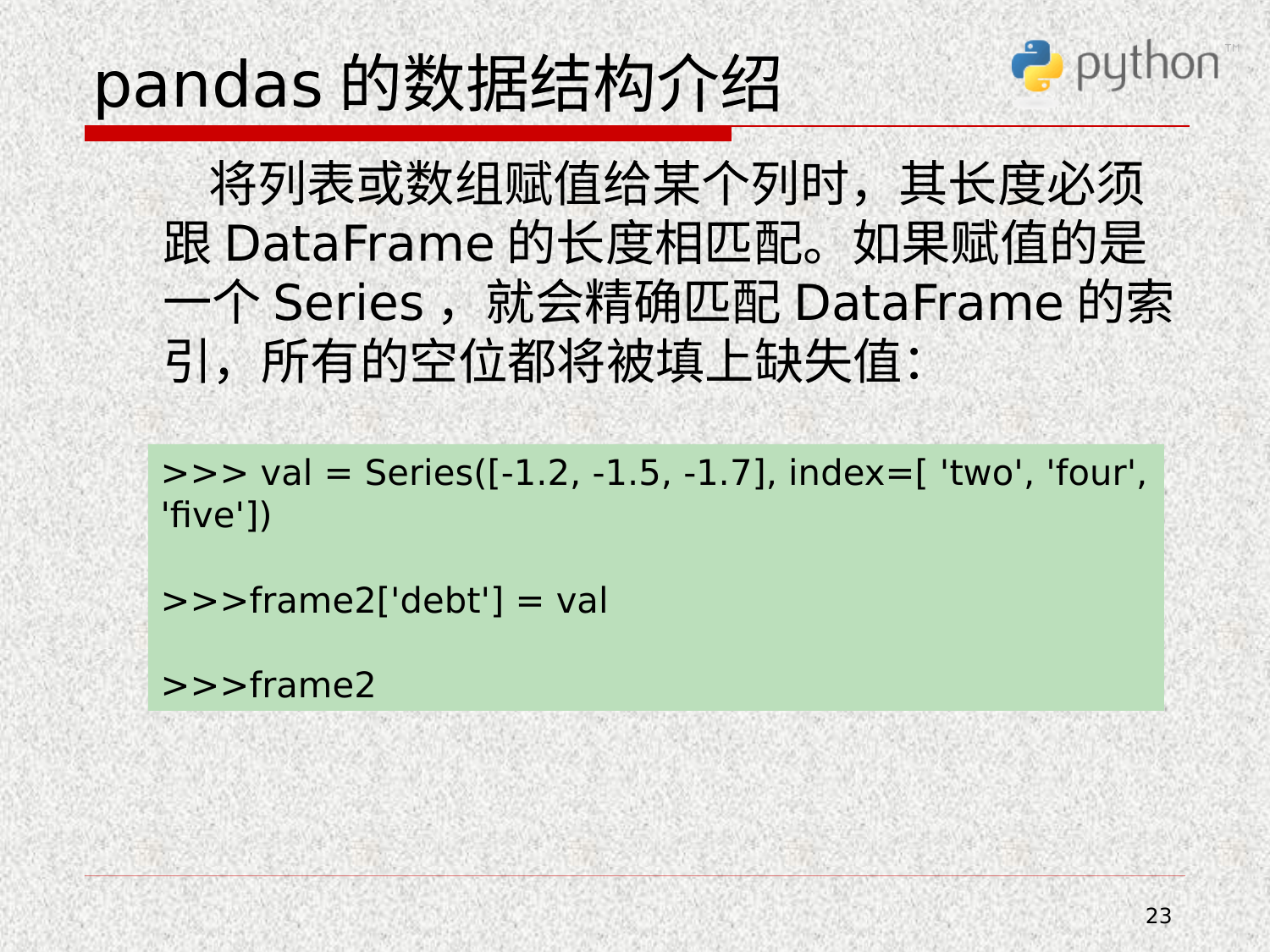

# pandas的数据结构介绍
         将列表或数组赋值给某个列时，其长度必须跟DataFrame的长度相匹配。如果赋值的是一个Series，就会精确匹配DataFrame的索引，所有的空位都将被填上缺失值：
>>> val = Series([-1.2, -1.5, -1.7], index=[ 'two', 'four', 'five'])

>>>frame2['debt'] = val

>>>frame2
23